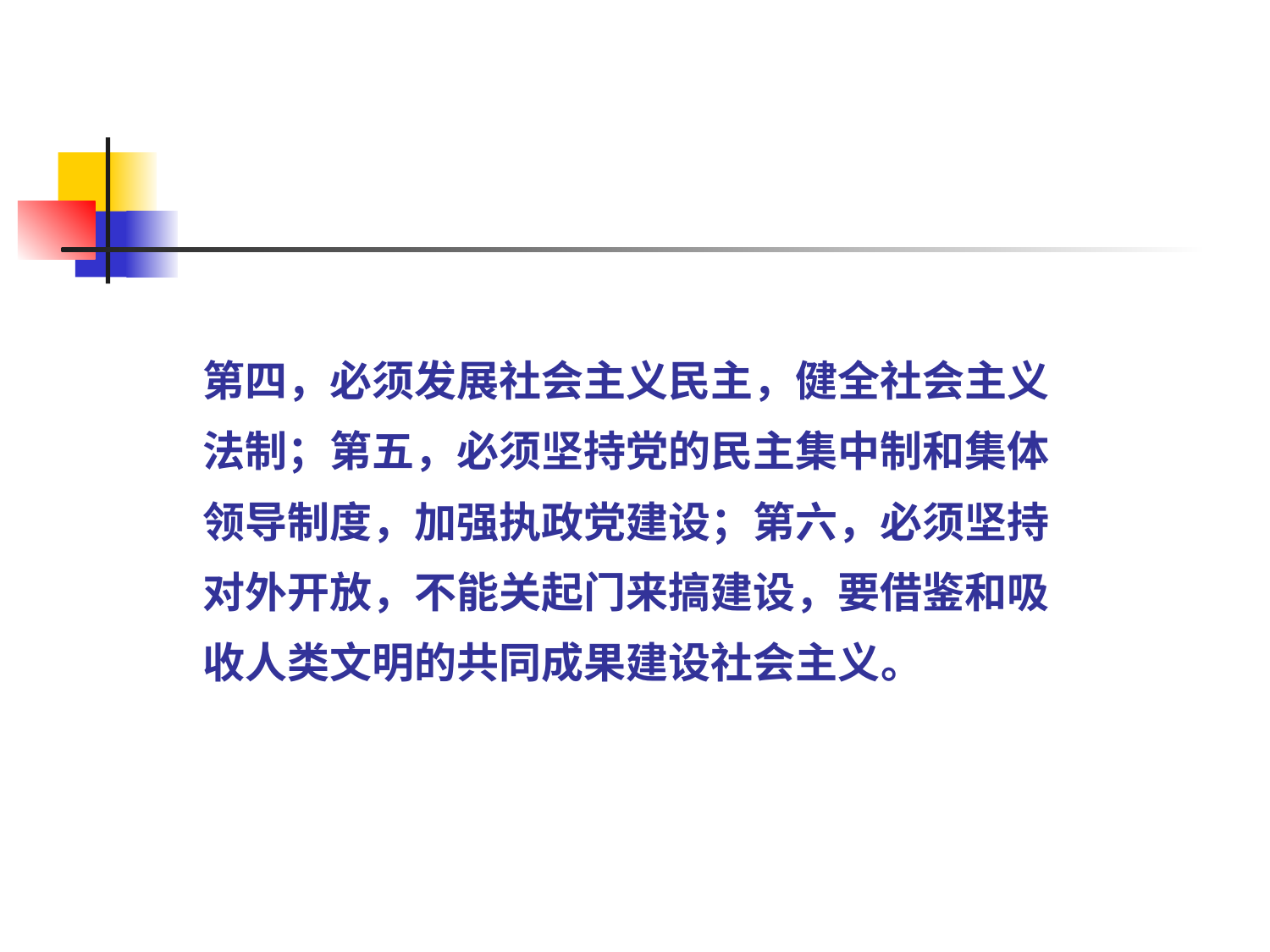

第四，必须发展社会主义民主，健全社会主义法制；第五，必须坚持党的民主集中制和集体领导制度，加强执政党建设；第六，必须坚持对外开放，不能关起门来搞建设，要借鉴和吸收人类文明的共同成果建设社会主义。